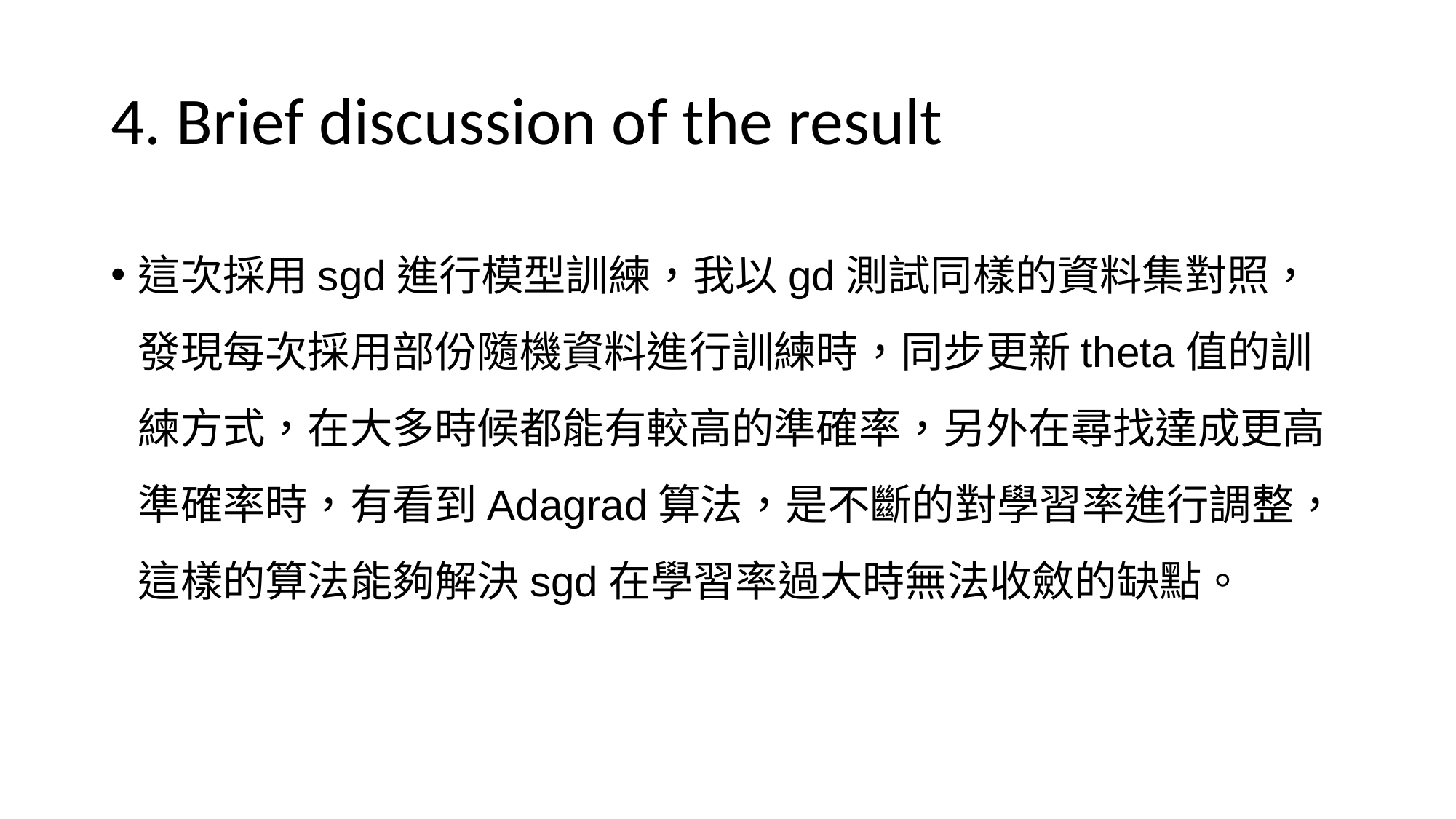

# 4. Brief discussion of the result
這次採用sgd進行模型訓練，我以gd測試同樣的資料集對照，發現每次採用部份隨機資料進行訓練時，同步更新theta值的訓練方式，在大多時候都能有較高的準確率，另外在尋找達成更高準確率時，有看到Adagrad算法，是不斷的對學習率進行調整，這樣的算法能夠解決sgd在學習率過大時無法收斂的缺點。